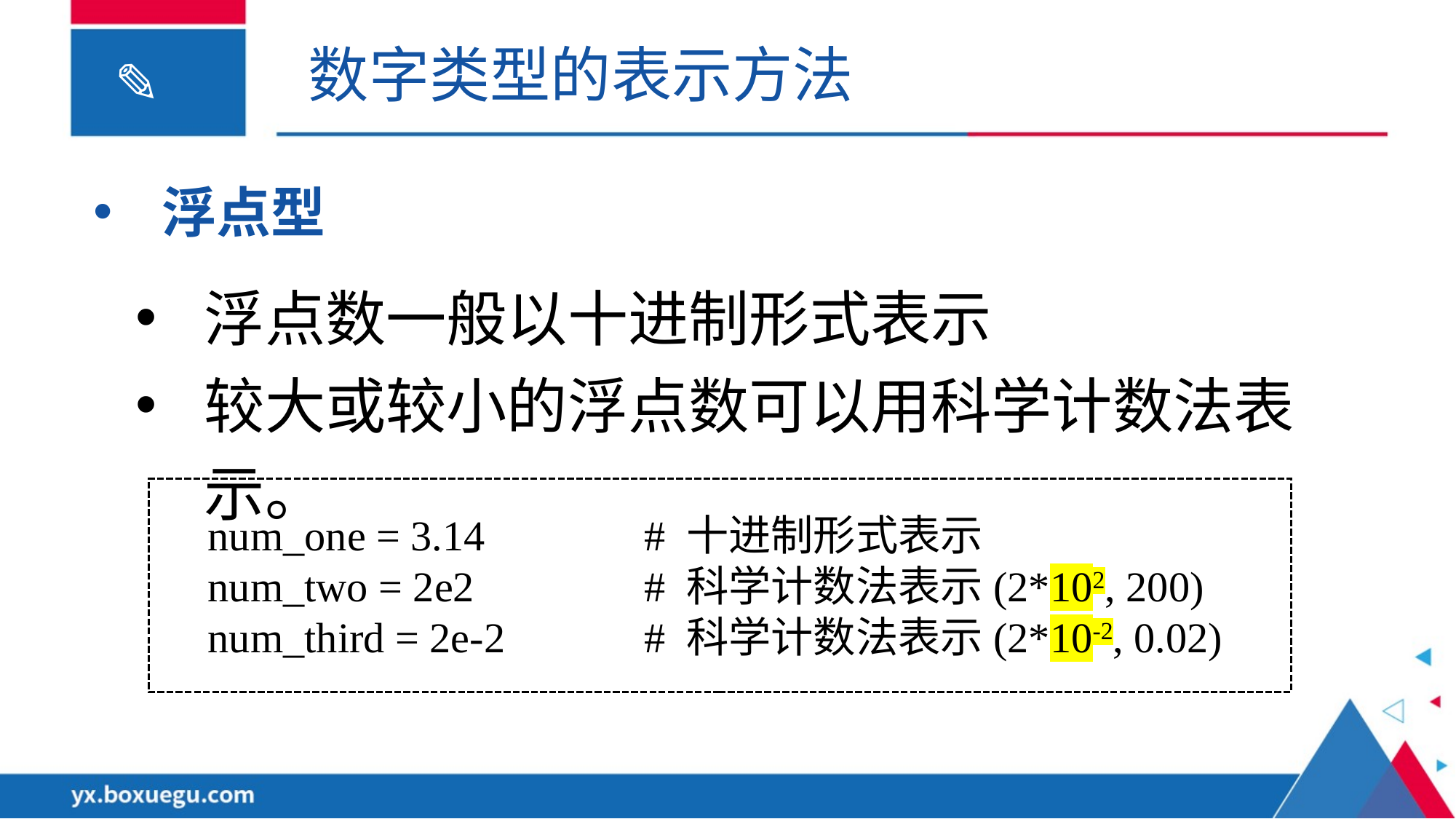

数字类型的表示方法
浮点型
浮点数一般以十进制形式表示
较大或较小的浮点数可以用科学计数法表示。

num_one = 3.14  		# 十进制形式表示
num_two = 2e2   		# 科学计数法表示(2*102, 200)
num_third = 2e-2 		# 科学计数法表示(2*10-2, 0.02)